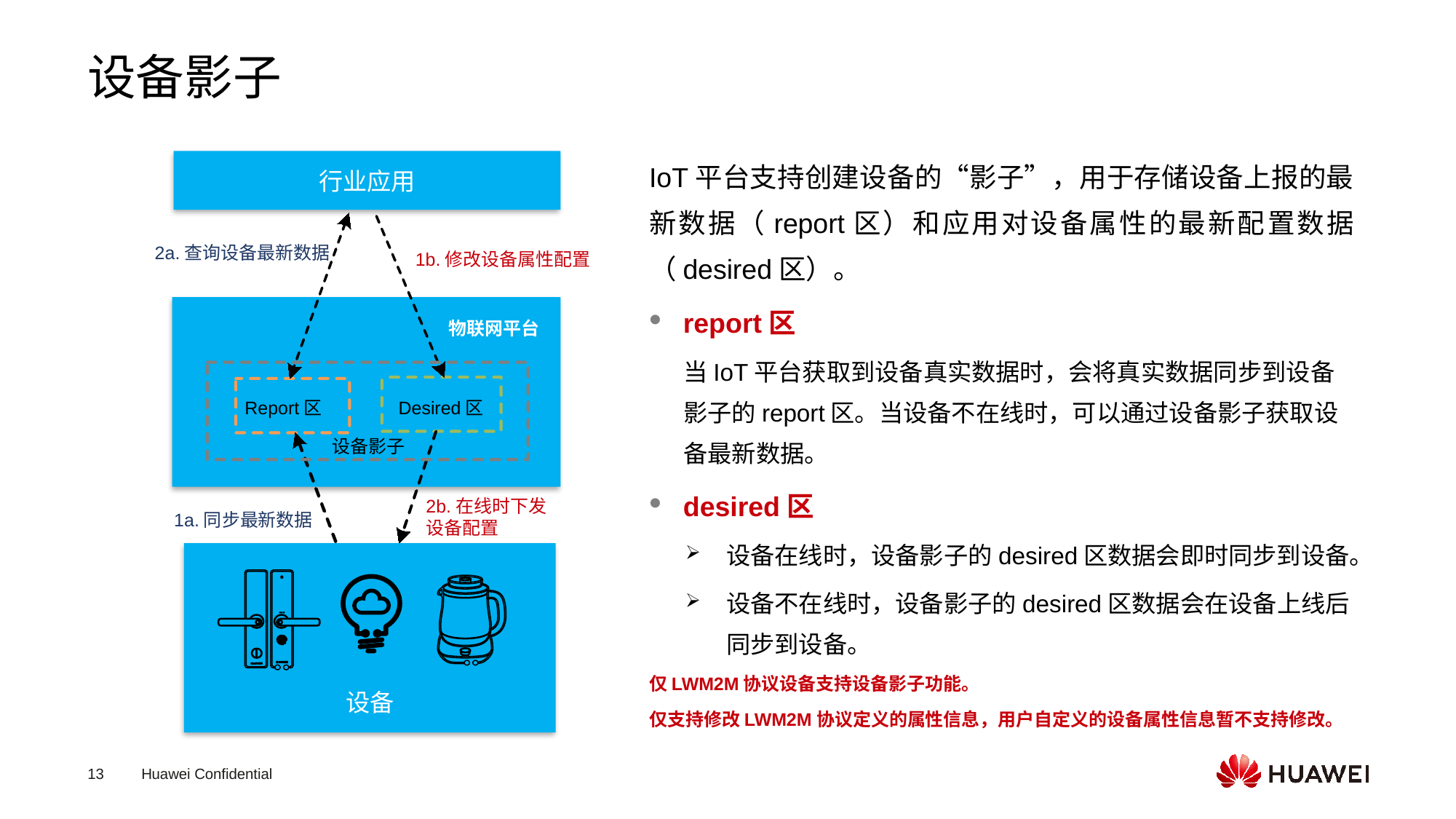

# 设备影子
IoT平台支持创建设备的“影子”，用于存储设备上报的最新数据（report区）和应用对设备属性的最新配置数据（desired区）。
report区
当IoT平台获取到设备真实数据时，会将真实数据同步到设备影子的report区。当设备不在线时，可以通过设备影子获取设备最新数据。
desired区
设备在线时，设备影子的desired区数据会即时同步到设备。
设备不在线时，设备影子的desired区数据会在设备上线后同步到设备。
仅LWM2M协议设备支持设备影子功能。
仅支持修改LWM2M协议定义的属性信息，用户自定义的设备属性信息暂不支持修改。
行业应用

SP

2a.查询设备最新数据
1b.修改设备属性配置

物联网平台

Report区
Desired区

设备影子

2b.在线时下发
设备配置
1a.同步最新数据

设备